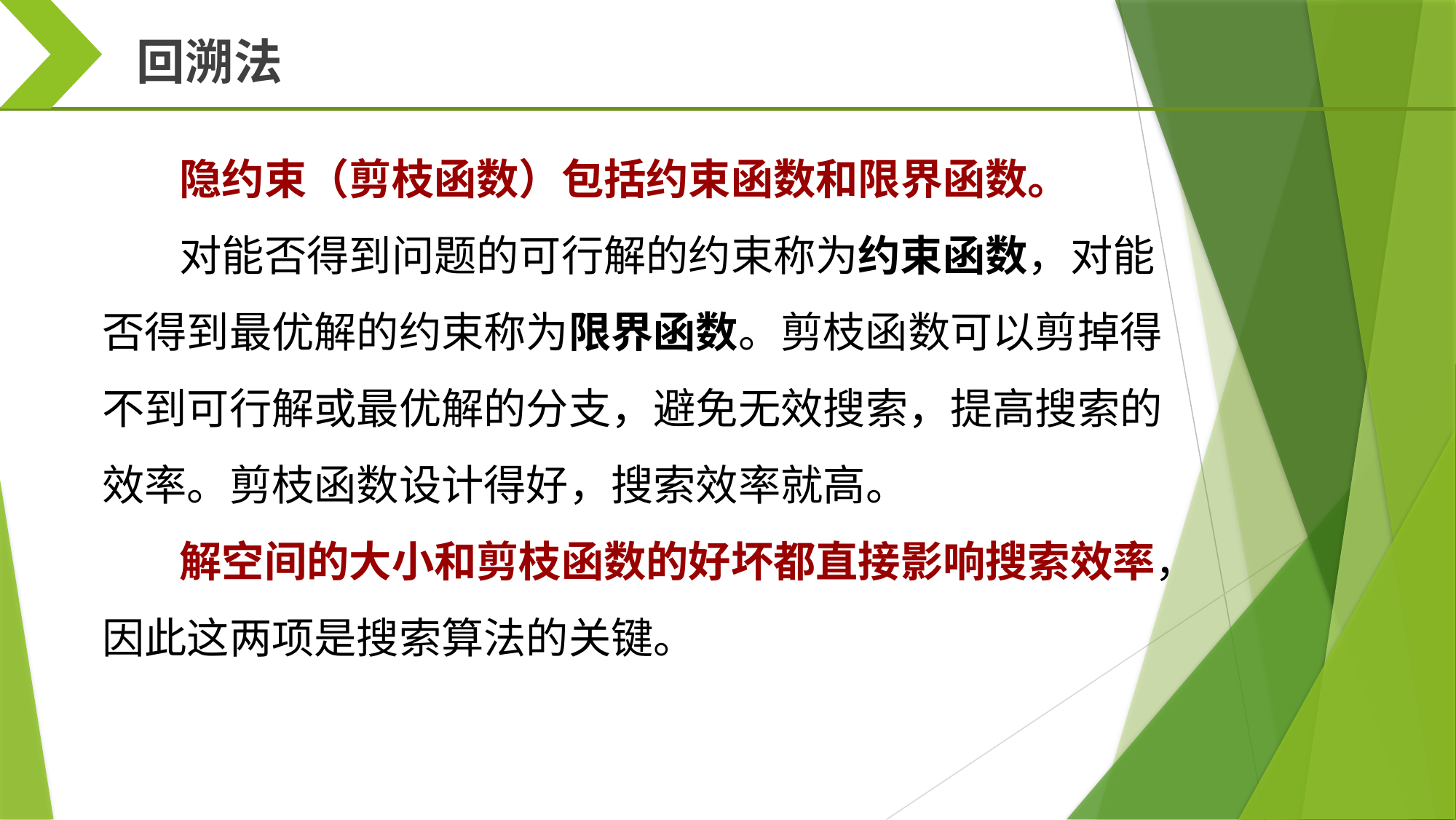

回溯法
隐约束（剪枝函数）包括约束函数和限界函数。
对能否得到问题的可行解的约束称为约束函数，对能否得到最优解的约束称为限界函数。剪枝函数可以剪掉得不到可行解或最优解的分支，避免无效搜索，提高搜索的效率。剪枝函数设计得好，搜索效率就高。
解空间的大小和剪枝函数的好坏都直接影响搜索效率，因此这两项是搜索算法的关键。